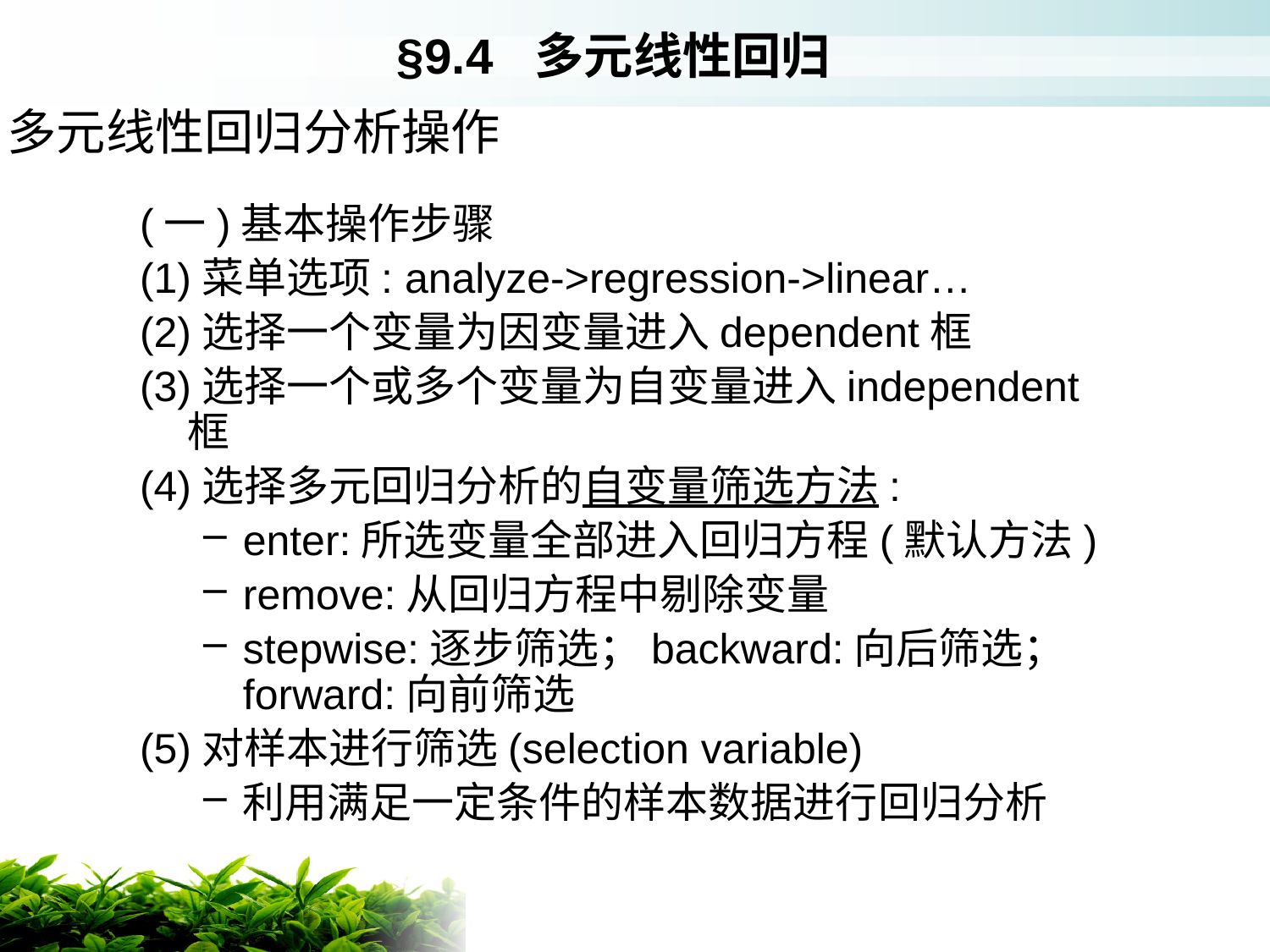

§9.4 多元线性回归
# 多元线性回归分析操作
(一)基本操作步骤
(1)菜单选项: analyze->regression->linear…
(2)选择一个变量为因变量进入dependent框
(3)选择一个或多个变量为自变量进入independent框
(4)选择多元回归分析的自变量筛选方法:
enter:所选变量全部进入回归方程(默认方法)
remove:从回归方程中剔除变量
stepwise:逐步筛选；backward:向后筛选；forward:向前筛选
(5)对样本进行筛选(selection variable)
利用满足一定条件的样本数据进行回归分析

50